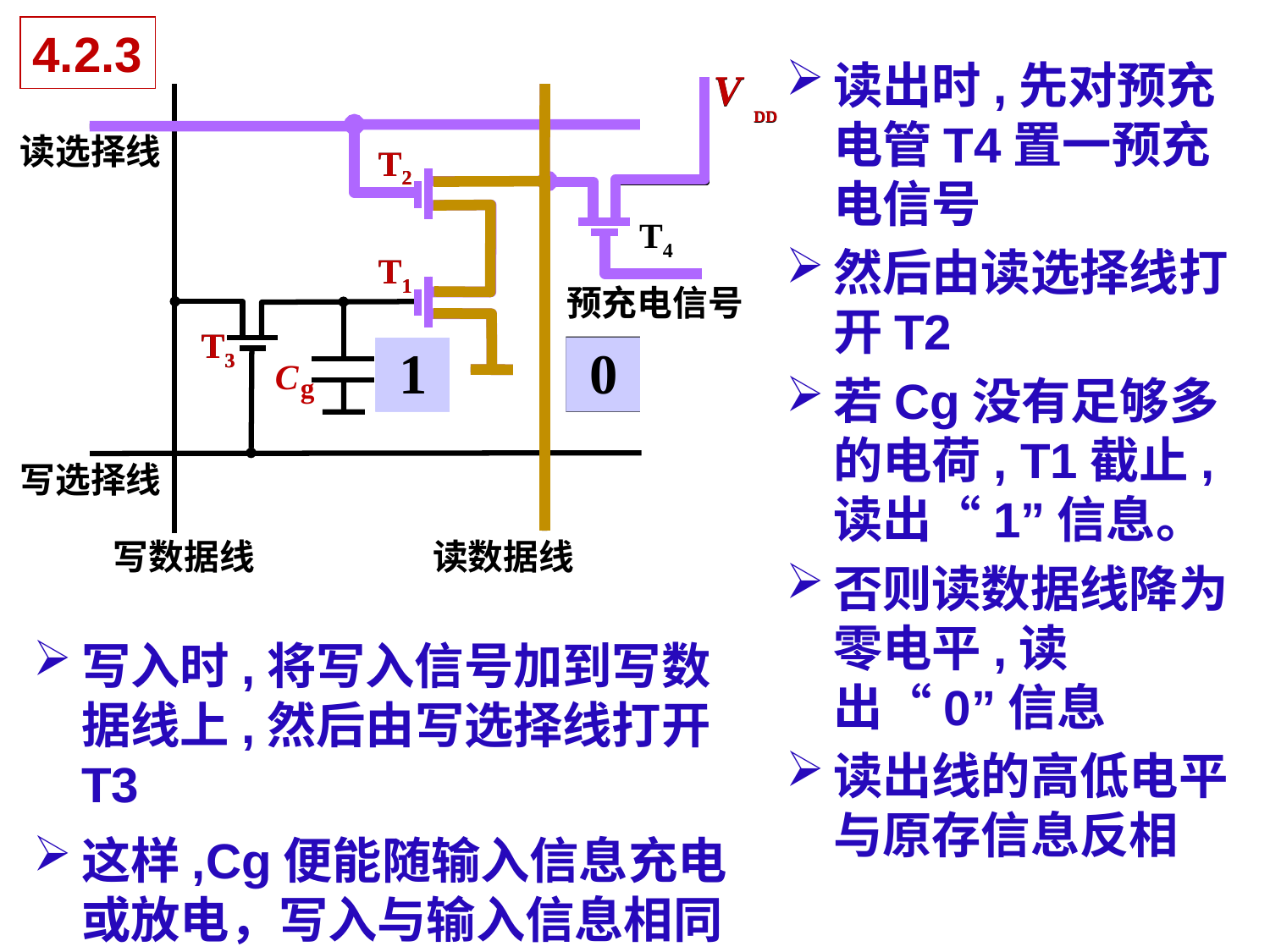

4.2.3
读出时,先对预充电管T4置一预充电信号
然后由读选择线打开T2
若Cg没有足够多的电荷, T1截止,读出“1”信息。
否则读数据线降为零电平,读出“0”信息
读出线的高低电平与原存信息反相
V

DD
V

DD

读选择线

T2

T4

T1
预充电信号

T3

C

g

写选择线
写数据线
读数据线

T2
T1
T3

1

1

0

0

1

写入时,将写入信号加到写数据线上,然后由写选择线打开T3
这样,Cg便能随输入信息充电或放电，写入与输入信息相同